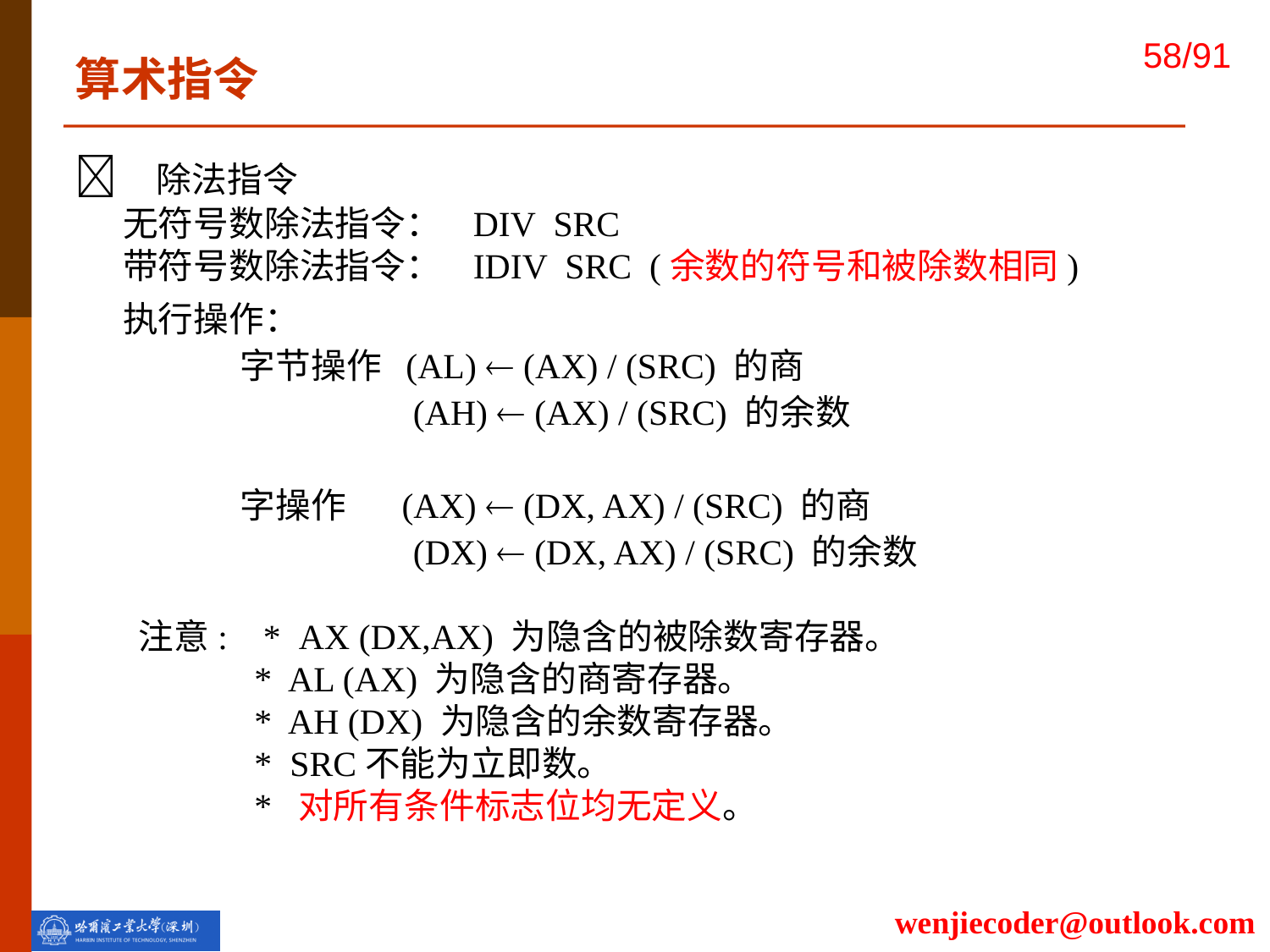

算术指令
•   除法指令
     无符号数除法指令：   DIV  SRC
     带符号数除法指令：   IDIV  SRC  (余数的符号和被除数相同)
     执行操作：
                    字节操作  (AL) ← (AX) / (SRC) 的商
                                      (AH) ← (AX) / (SRC) 的余数

                    字操作      (AX) ← (DX, AX) / (SRC) 的商
                                      (DX) ← (DX, AX) / (SRC) 的余数

注意:    *  AX (DX,AX) 为隐含的被除数寄存器。
             *  AL (AX) 为隐含的商寄存器。
             *  AH (DX) 为隐含的余数寄存器。
             *  SRC不能为立即数。
             *  对所有条件标志位均无定义。